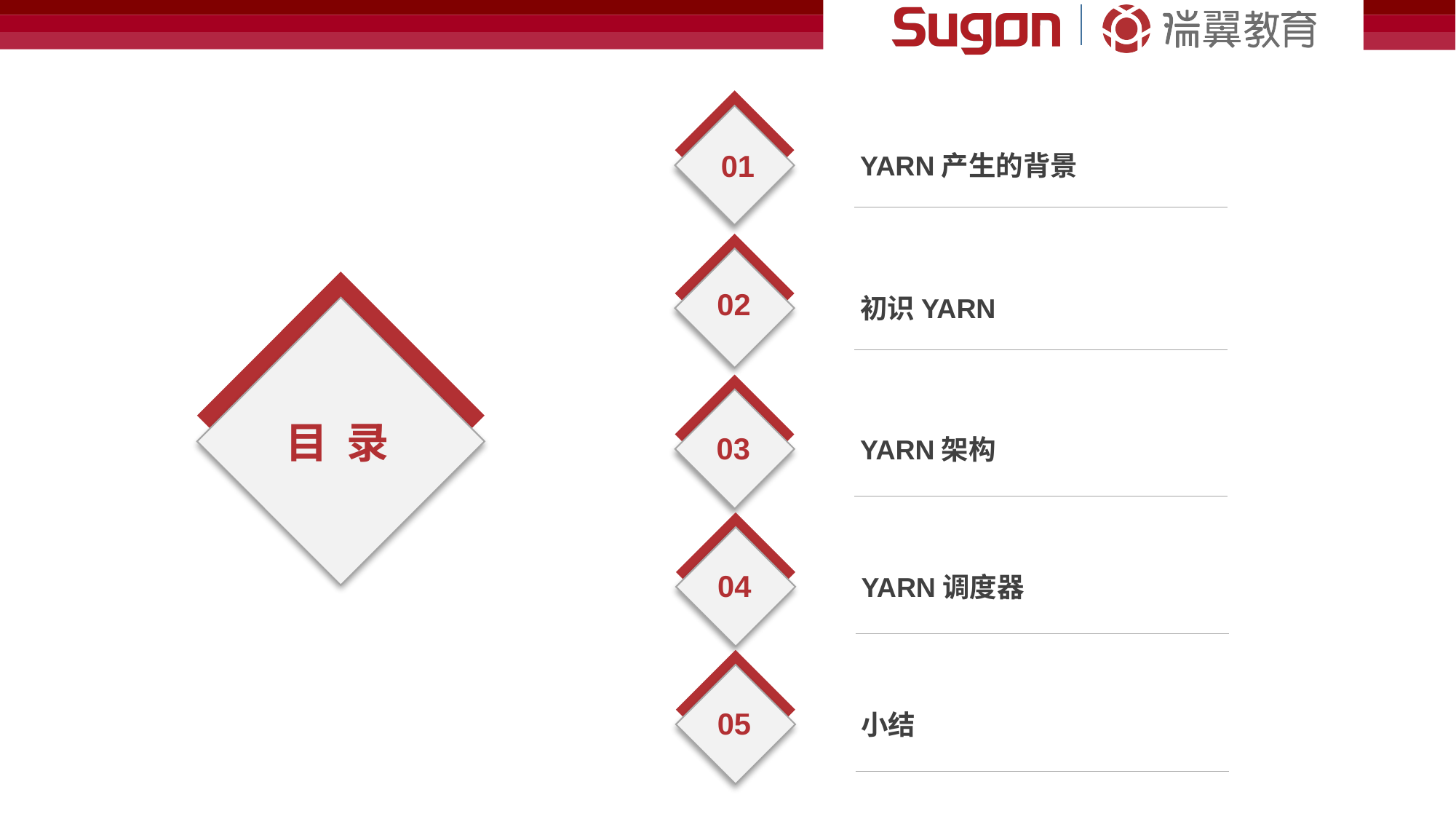

01
YARN产生的背景

02

初识YARN

03
目  录
YARN架构

04
YARN调度器

05
小结